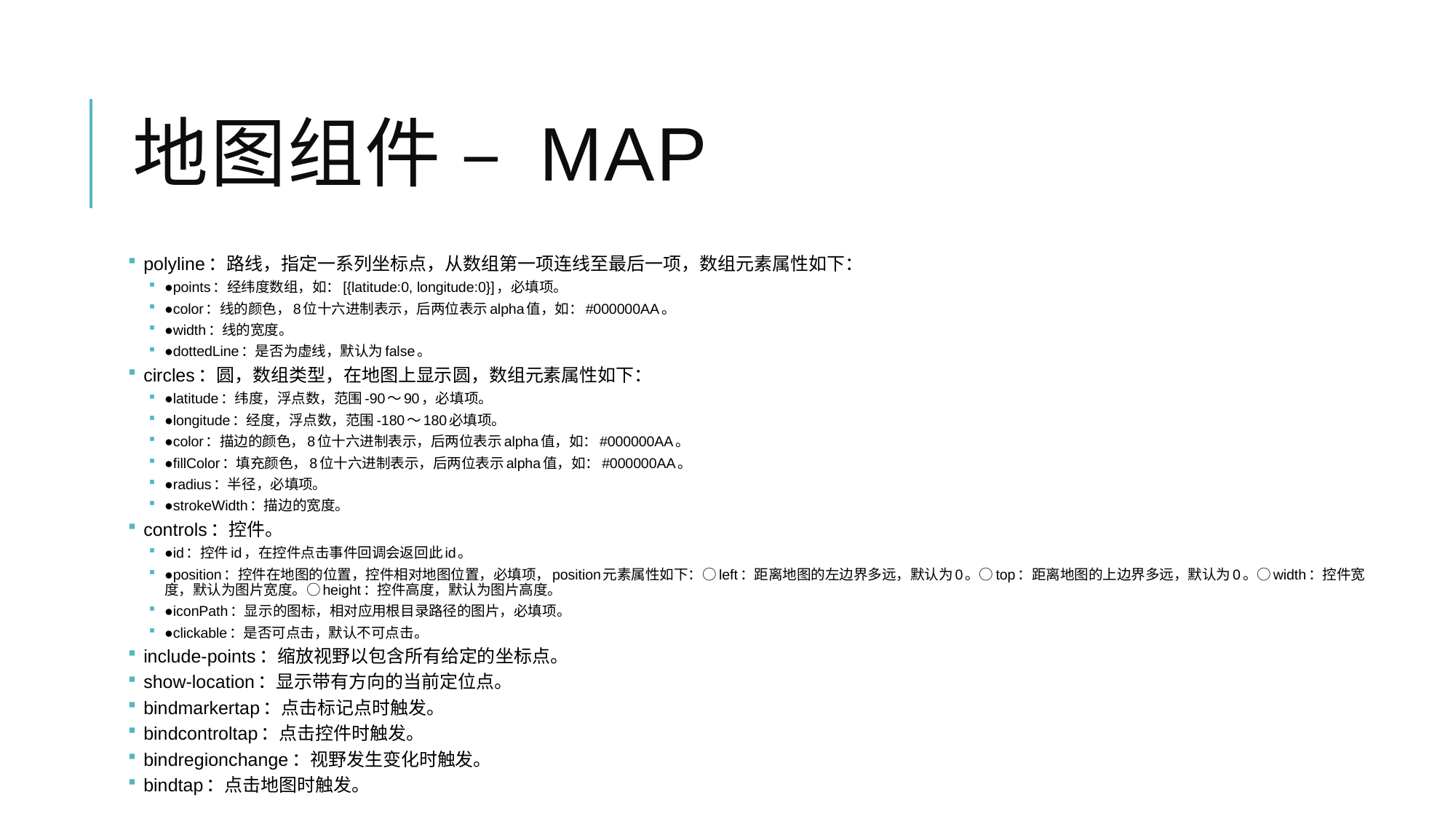

# 地图组件 – MAP
polyline：路线，指定一系列坐标点，从数组第一项连线至最后一项，数组元素属性如下：
●points：经纬度数组，如：[{latitude:0, longitude:0}]，必填项。
●color：线的颜色，8位十六进制表示，后两位表示alpha值，如：#000000AA。
●width：线的宽度。
●dottedLine：是否为虚线，默认为false。
circles：圆，数组类型，在地图上显示圆，数组元素属性如下：
●latitude：纬度，浮点数，范围-90～90，必填项。
●longitude：经度，浮点数，范围-180～180必填项。
●color：描边的颜色，8位十六进制表示，后两位表示alpha值，如：#000000AA。
●fillColor：填充颜色，8位十六进制表示，后两位表示alpha值，如：#000000AA。
●radius：半径，必填项。
●strokeWidth：描边的宽度。
controls：控件。
●id：控件id，在控件点击事件回调会返回此id。
●position：控件在地图的位置，控件相对地图位置，必填项，position元素属性如下：○left：距离地图的左边界多远，默认为0。○top：距离地图的上边界多远，默认为0。○width：控件宽度，默认为图片宽度。○height：控件高度，默认为图片高度。
●iconPath：显示的图标，相对应用根目录路径的图片，必填项。
●clickable：是否可点击，默认不可点击。
include-points：缩放视野以包含所有给定的坐标点。
show-location：显示带有方向的当前定位点。
bindmarkertap：点击标记点时触发。
bindcontroltap：点击控件时触发。
bindregionchange：视野发生变化时触发。
bindtap：点击地图时触发。